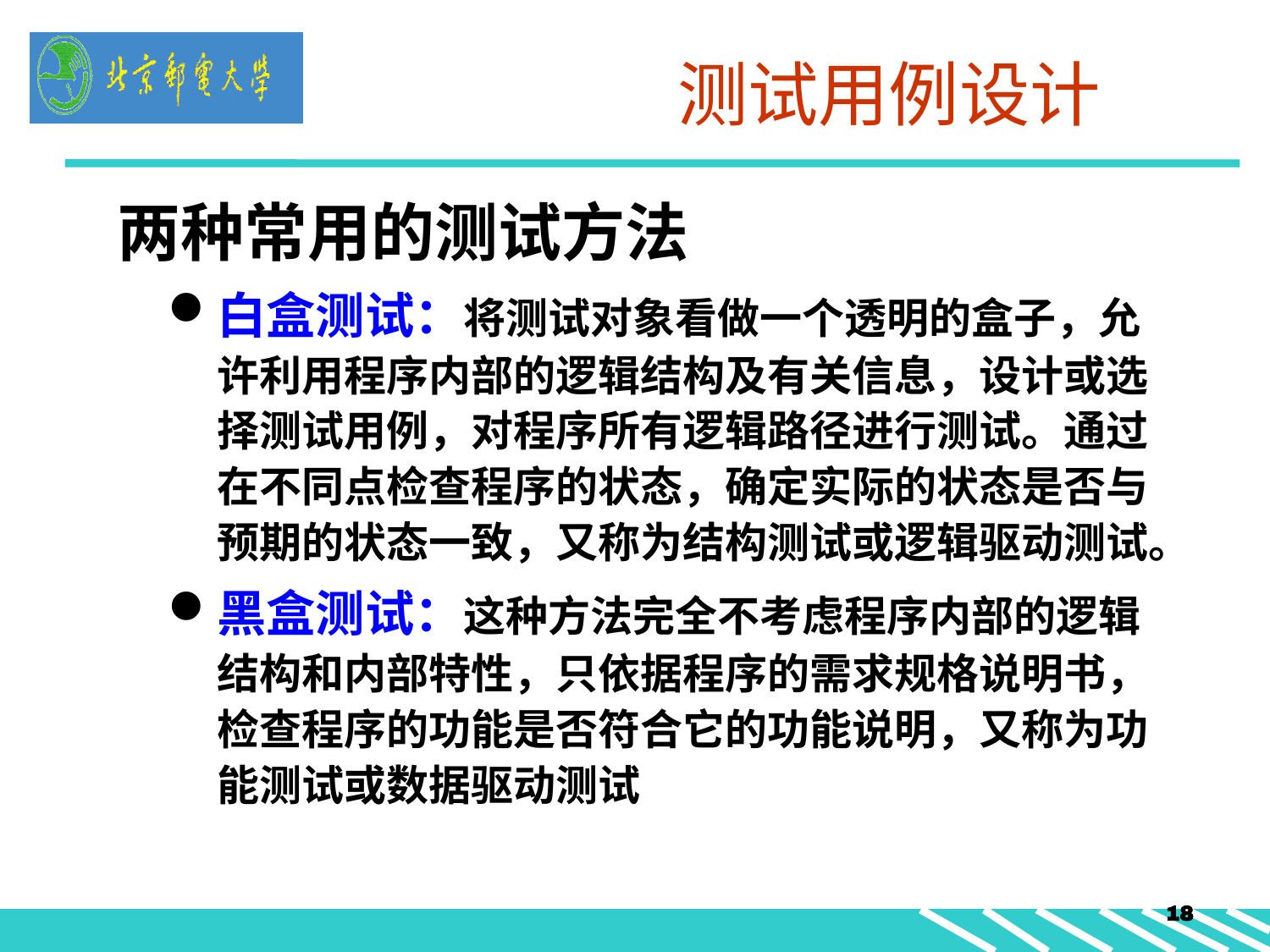

# 测试用例设计
两种常用的测试方法
白盒测试：将测试对象看做一个透明的盒子，允许利用程序内部的逻辑结构及有关信息，设计或选择测试用例，对程序所有逻辑路径进行测试。通过在不同点检查程序的状态，确定实际的状态是否与预期的状态一致，又称为结构测试或逻辑驱动测试。
黑盒测试：这种方法完全不考虑程序内部的逻辑结构和内部特性，只依据程序的需求规格说明书，检查程序的功能是否符合它的功能说明，又称为功能测试或数据驱动测试

18